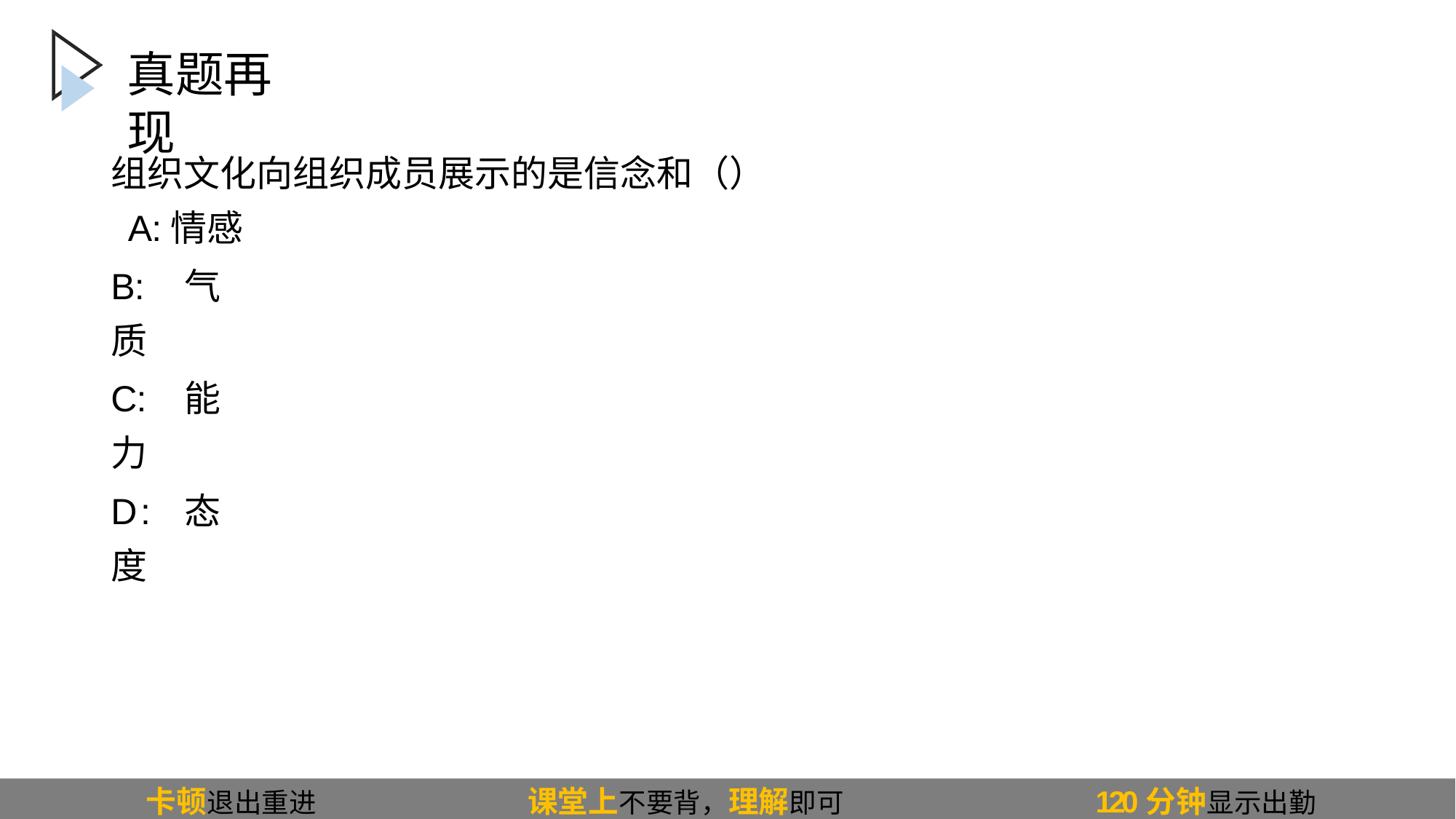

# 真题再现
组织文化向组织成员展示的是信念和（）  A:情感
B:气质
C:能力
D:态度
卡顿退出重进
课堂上不要背，理解即可
120分钟显示出勤